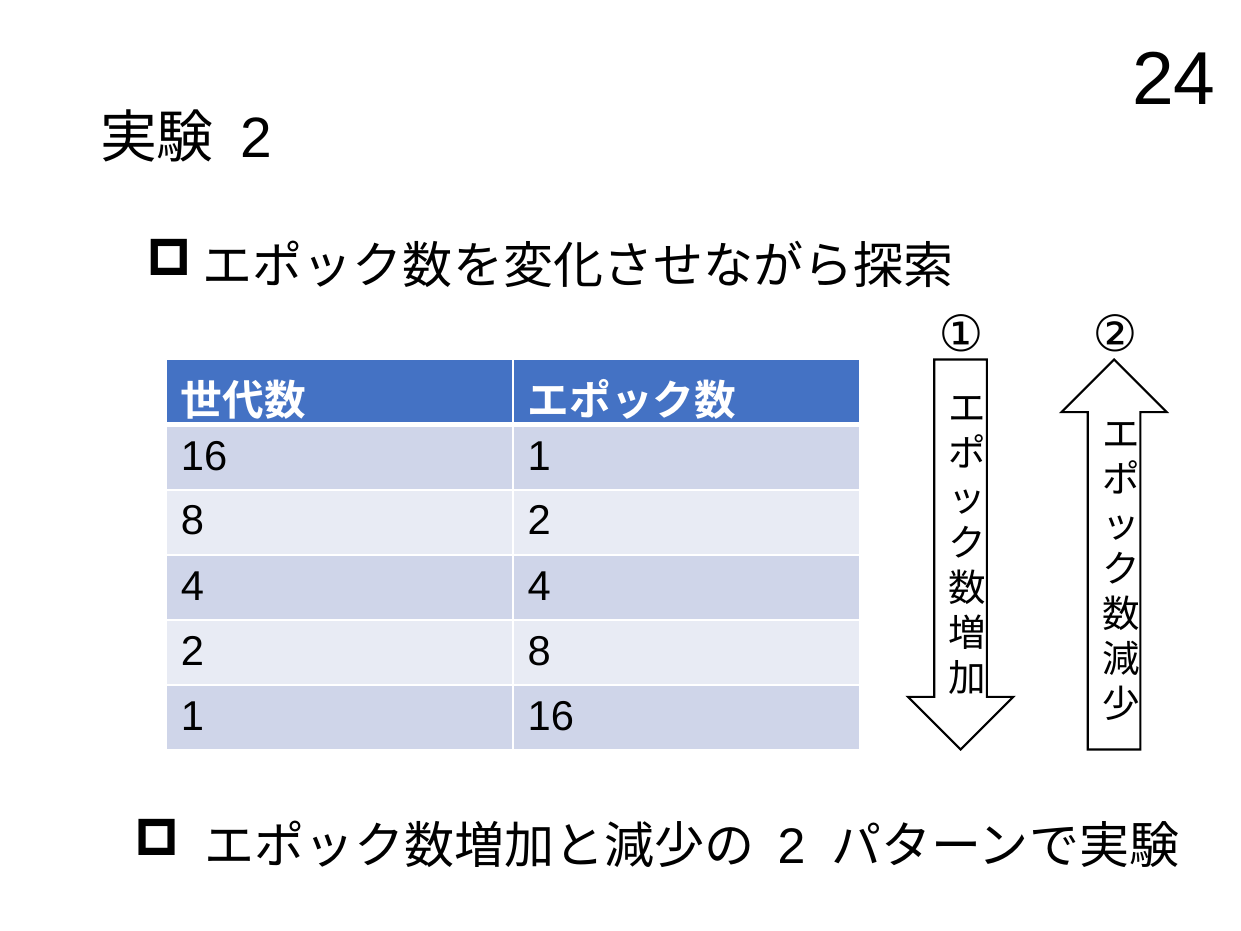

# 実験 2
24
エポック数を変化させながら探索

①
②
エポック数減少
エポック数増加
| 世代数 | エポック数 |
| --- | --- |
| 16 | 1 |
| 8 | 2 |
| 4 | 4 |
| 2 | 8 |
| 1 | 16 |
 エポック数増加と減少の 2 パターンで実験